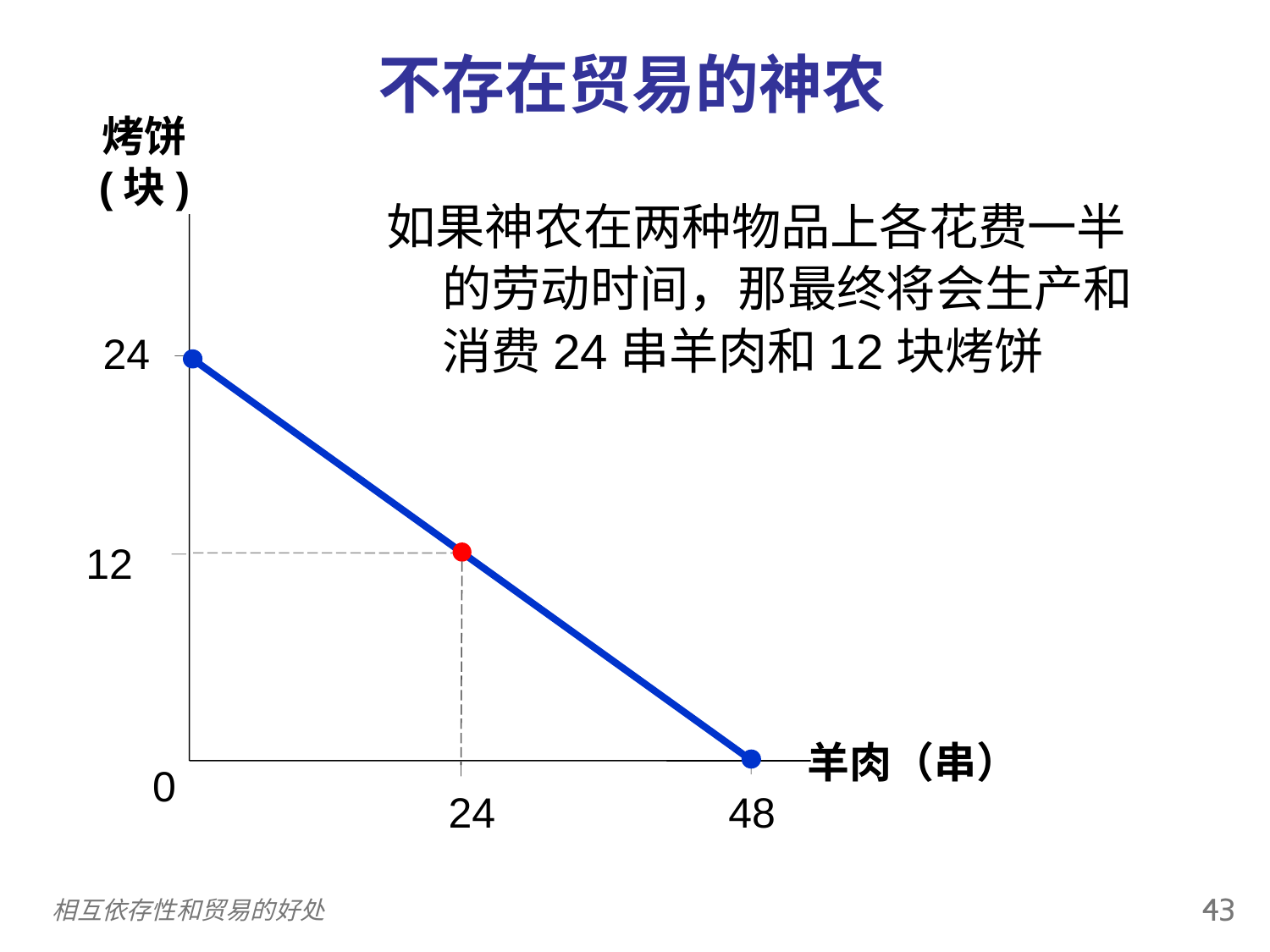

不存在贸易的神农
0
烤饼 (块)

0

48
羊肉（串）
如果神农在两种物品上各花费一半的劳动时间，那最终将会生产和消费24串羊肉和12块烤饼
24

12

24

43
相互依存性和贸易的好处